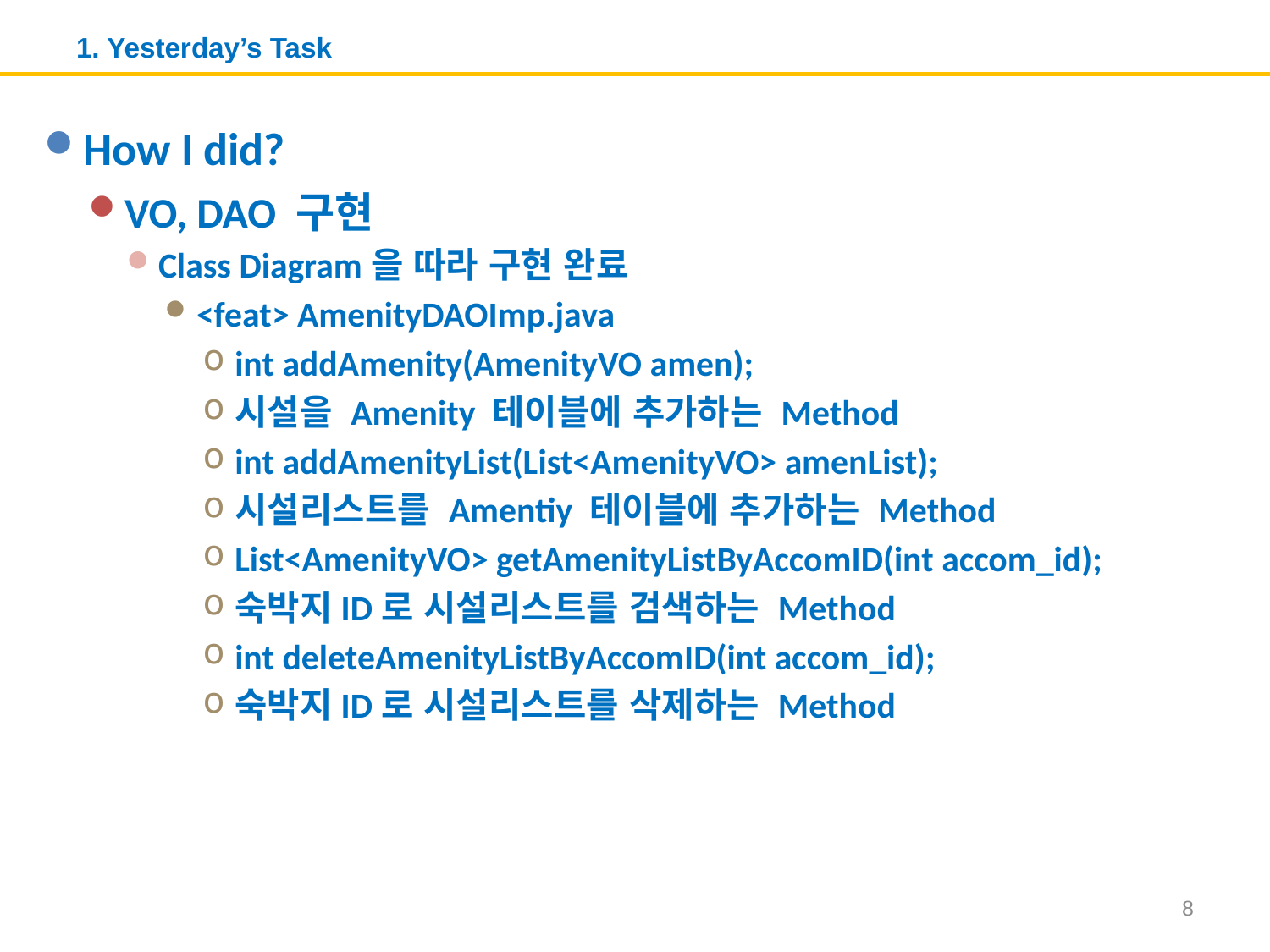

# 1. Yesterday’s Task
How I did?
VO, DAO 구현
Class Diagram을 따라 구현 완료
<feat> AmenityDAOImp.java
int addAmenity(AmenityVO amen);
시설을 Amenity 테이블에 추가하는 Method
int addAmenityList(List<AmenityVO> amenList);
시설리스트를 Amentiy 테이블에 추가하는 Method
List<AmenityVO> getAmenityListByAccomID(int accom_id);
숙박지ID로 시설리스트를 검색하는 Method
int deleteAmenityListByAccomID(int accom_id);
숙박지ID로 시설리스트를 삭제하는 Method

8